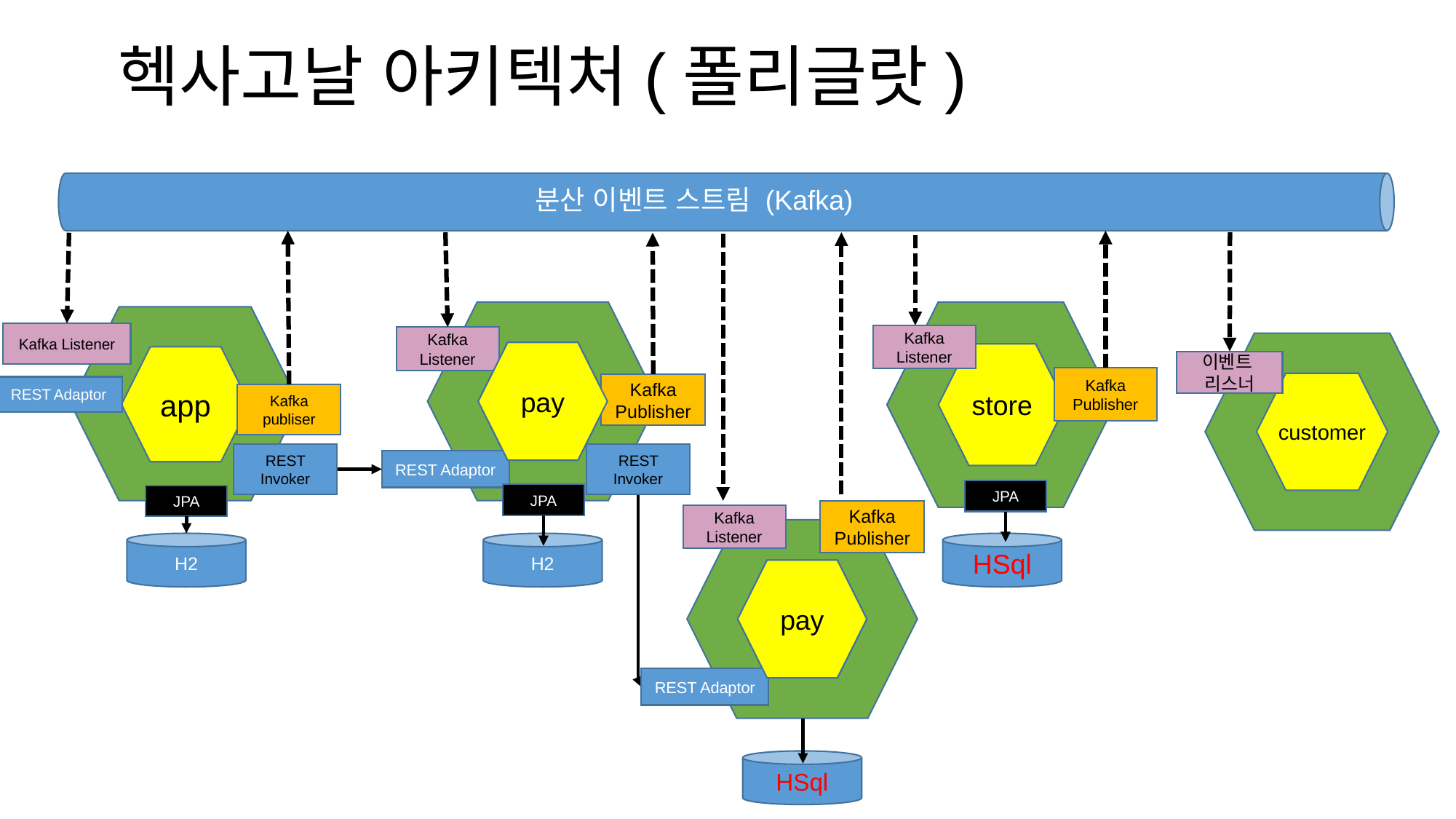

# 헥사고날 아키텍처(폴리글랏)

분산 이벤트 스트림 (Kafka)
pay
pay
Kafka Publisher
REST Adaptor
store
app
Kafka Listener
Kafka Listener
Kafka Listener
customer
이벤트
리스너
customer
pay
store
app
Kafka Publisher
REST Adaptor
Kafka publiser
REST Invoker
REST Invoker
JPA
JPA
JPA
Kafka Publisher
pay
pay
REST Adaptor
Kafka Listener
H2
H2
HSql
pay
HSql